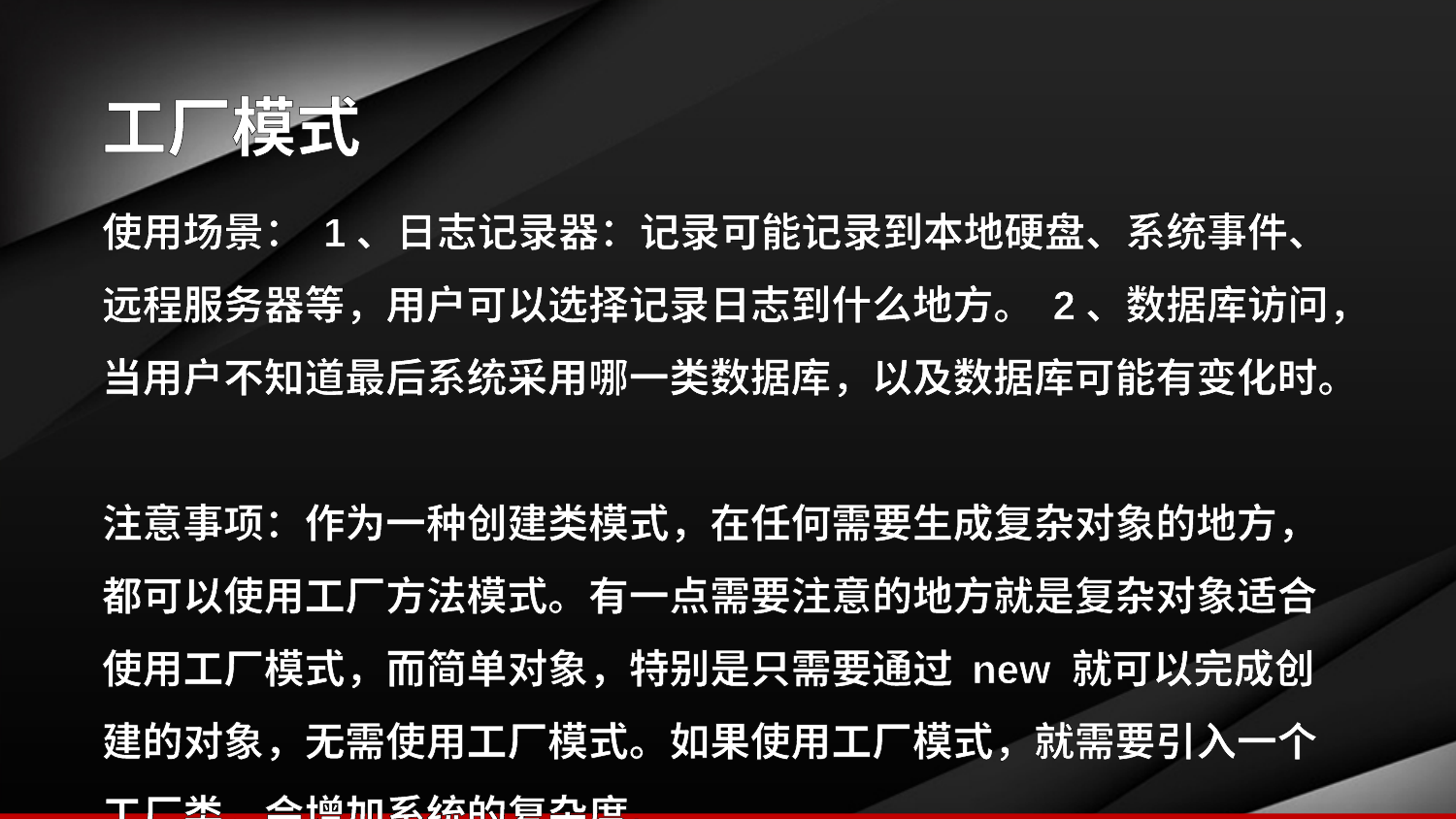

工厂模式
使用场景： 1、日志记录器：记录可能记录到本地硬盘、系统事件、远程服务器等，用户可以选择记录日志到什么地方。 2、数据库访问，当用户不知道最后系统采用哪一类数据库，以及数据库可能有变化时。
注意事项：作为一种创建类模式，在任何需要生成复杂对象的地方，都可以使用工厂方法模式。有一点需要注意的地方就是复杂对象适合使用工厂模式，而简单对象，特别是只需要通过 new 就可以完成创建的对象，无需使用工厂模式。如果使用工厂模式，就需要引入一个工厂类，会增加系统的复杂度。